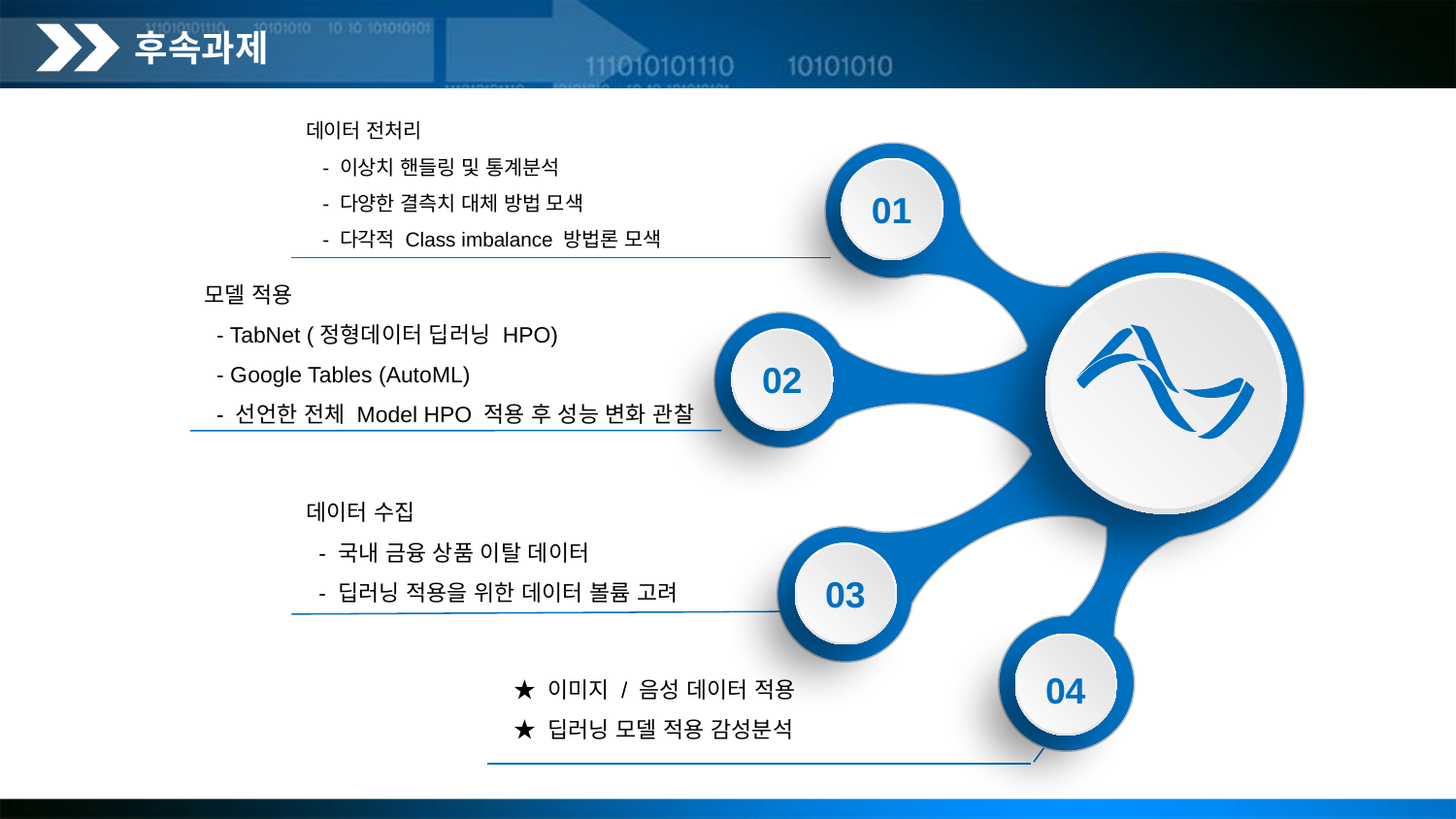

후속과제

데이터 전처리
   - 이상치 핸들링 및 통계분석
   - 다양한 결측치 대체 방법 모색
   - 다각적 Class imbalance 방법론 모색

01
모델 적용
  - TabNet (정형데이터 딥러닝 HPO)
  - Google Tables (AutoML)
  - 선언한 전체 Model HPO 적용 후 성능 변화 관찰

02

데이터 수집
  - 국내 금융 상품 이탈 데이터
  - 딥러닝 적용을 위한 데이터 볼륨 고려

03

  ★ 이미지 / 음성 데이터 적용
  ★ 딥러닝 모델 적용 감성분석

04